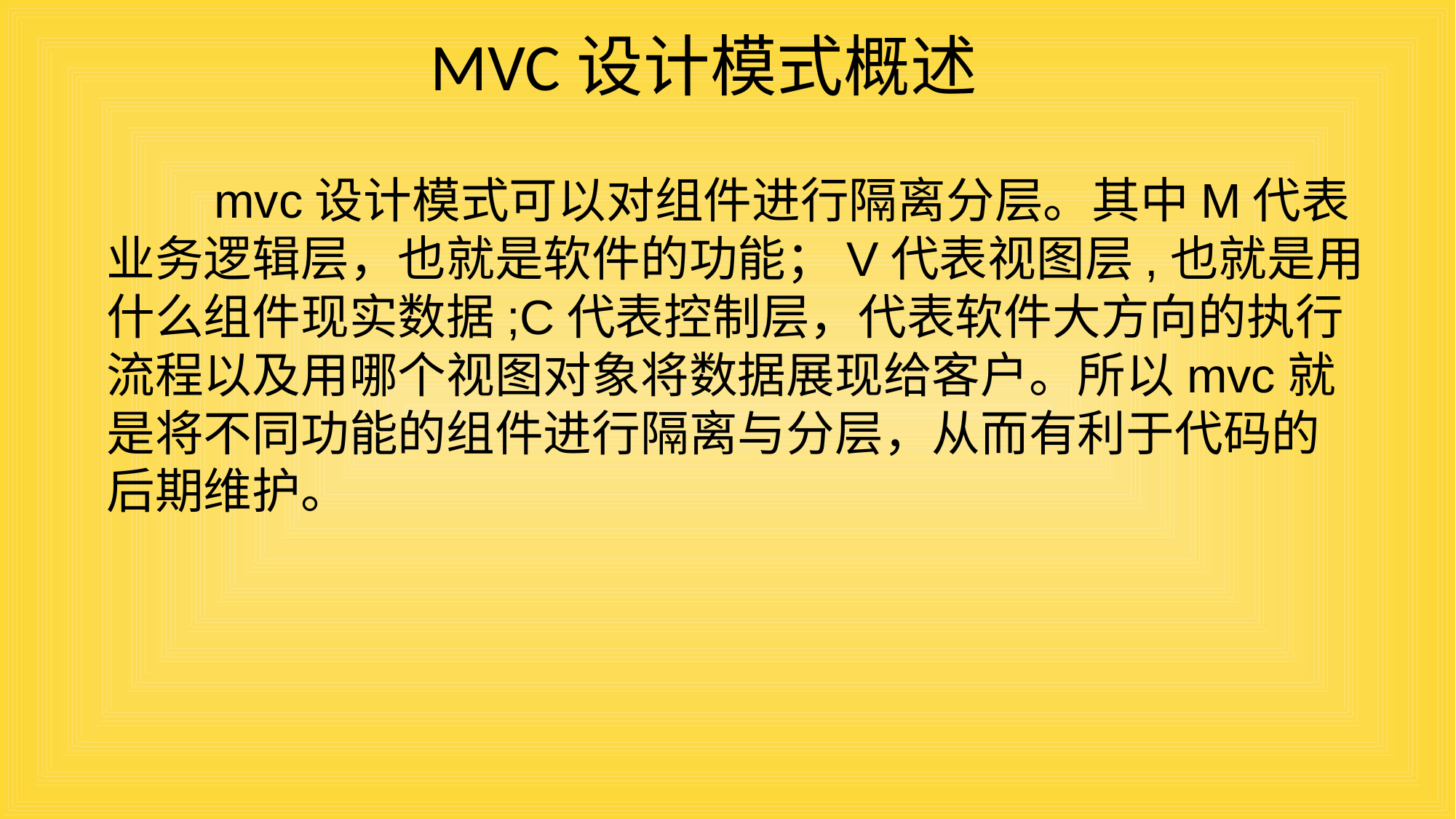

# MVC设计模式概述
        mvc设计模式可以对组件进行隔离分层。其中M代表
业务逻辑层，也就是软件的功能；V代表视图层,也就是用
什么组件现实数据;C代表控制层，代表软件大方向的执行
流程以及用哪个视图对象将数据展现给客户。所以mvc就
是将不同功能的组件进行隔离与分层，从而有利于代码的
后期维护。